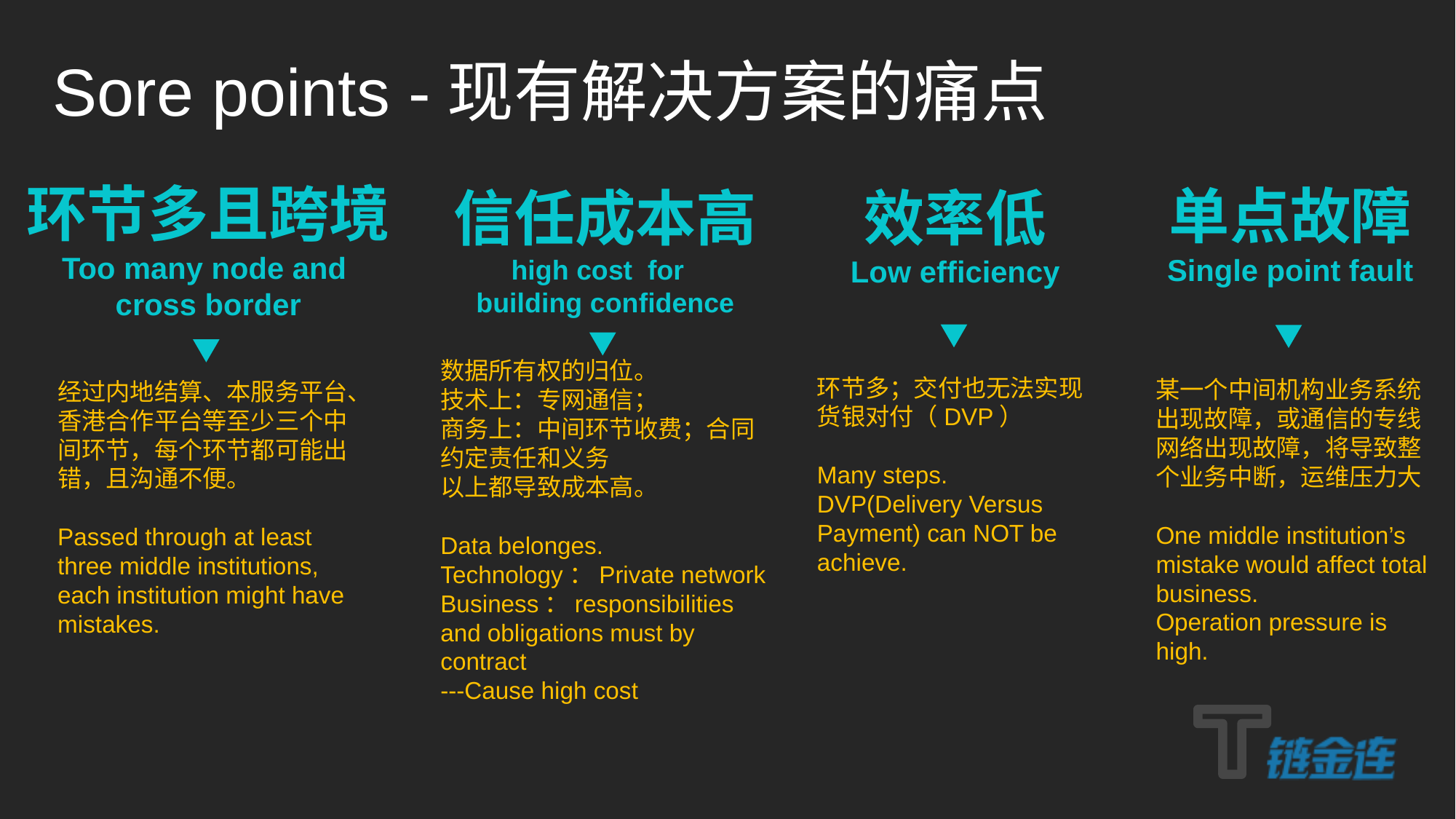

Sore points -现有解决方案的痛点
环节多且跨境
Too many node and  cross border
单点故障
Single point fault
信任成本高
high cost  for
building confidence
效率低
Low efficiency

数据所有权的归位。
技术上：专网通信；
商务上：中间环节收费；合同约定责任和义务
以上都导致成本高。

Data belonges.
Technology：Private network
Business：responsibilities and obligations must by contract
---Cause high cost
环节多；交付也无法实现货银对付（DVP）

Many steps.
DVP(Delivery Versus Payment) can NOT be achieve.

某一个中间机构业务系统出现故障，或通信的专线网络出现故障，将导致整个业务中断，运维压力大

One middle institution’s mistake would affect total business.
Operation pressure is high.
经过内地结算、本服务平台、香港合作平台等至少三个中间环节，每个环节都可能出错，且沟通不便。

Passed through at least three middle institutions, each institution might have mistakes.